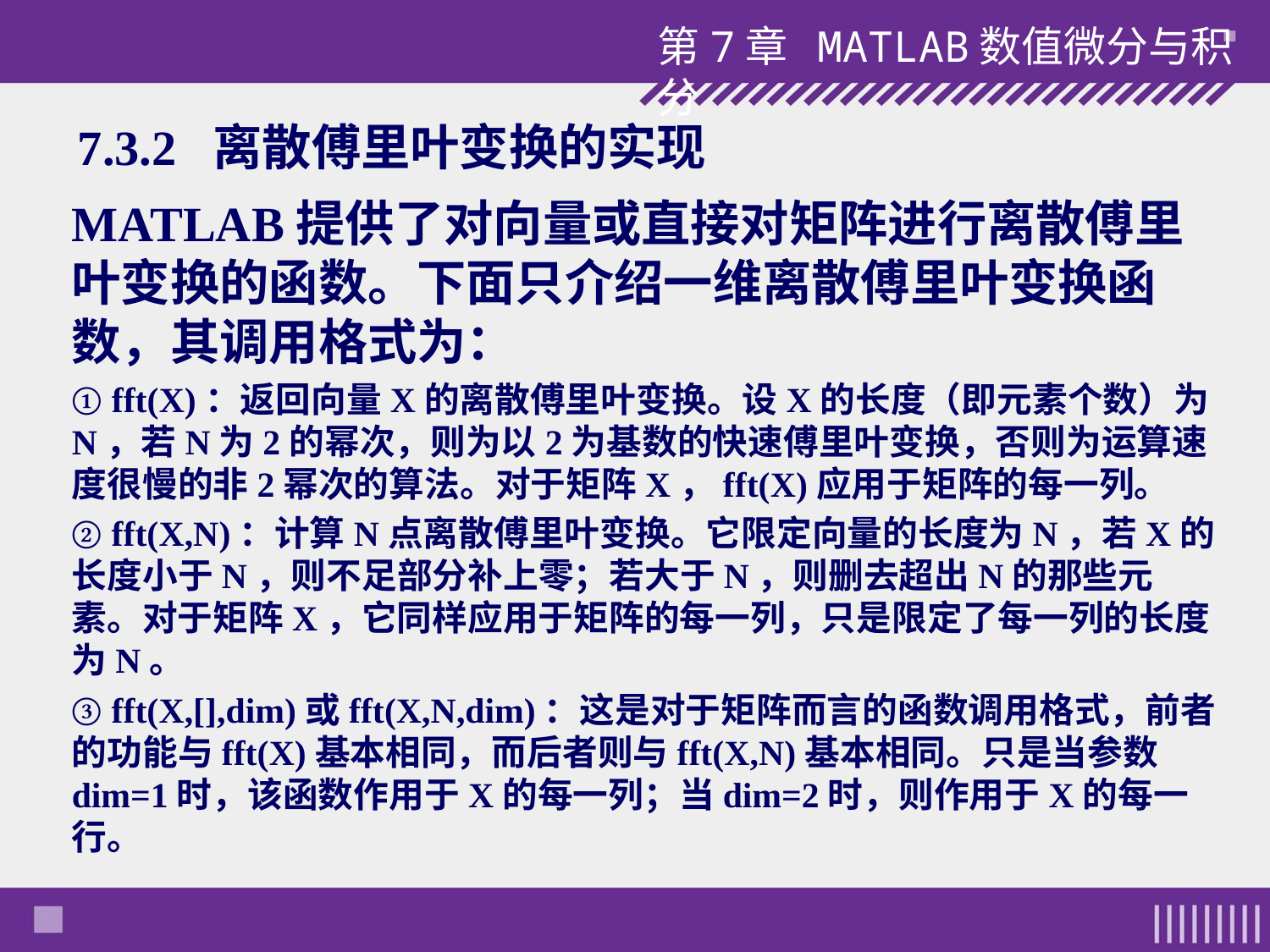

第7章  MATLAB数值微分与积分
# 7.3.2  离散傅里叶变换的实现
MATLAB提供了对向量或直接对矩阵进行离散傅里叶变换的函数。下面只介绍一维离散傅里叶变换函数，其调用格式为：
① fft(X)：返回向量X的离散傅里叶变换。设X的长度（即元素个数）为N，若N为2的幂次，则为以2为基数的快速傅里叶变换，否则为运算速度很慢的非2幂次的算法。对于矩阵X，fft(X)应用于矩阵的每一列。
② fft(X,N)：计算N点离散傅里叶变换。它限定向量的长度为N，若X的长度小于N，则不足部分补上零；若大于N，则删去超出N的那些元素。对于矩阵X，它同样应用于矩阵的每一列，只是限定了每一列的长度为N。
③ fft(X,[],dim)或fft(X,N,dim)：这是对于矩阵而言的函数调用格式，前者的功能与fft(X)基本相同，而后者则与fft(X,N)基本相同。只是当参数dim=1时，该函数作用于X的每一列；当dim=2时，则作用于X的每一行。